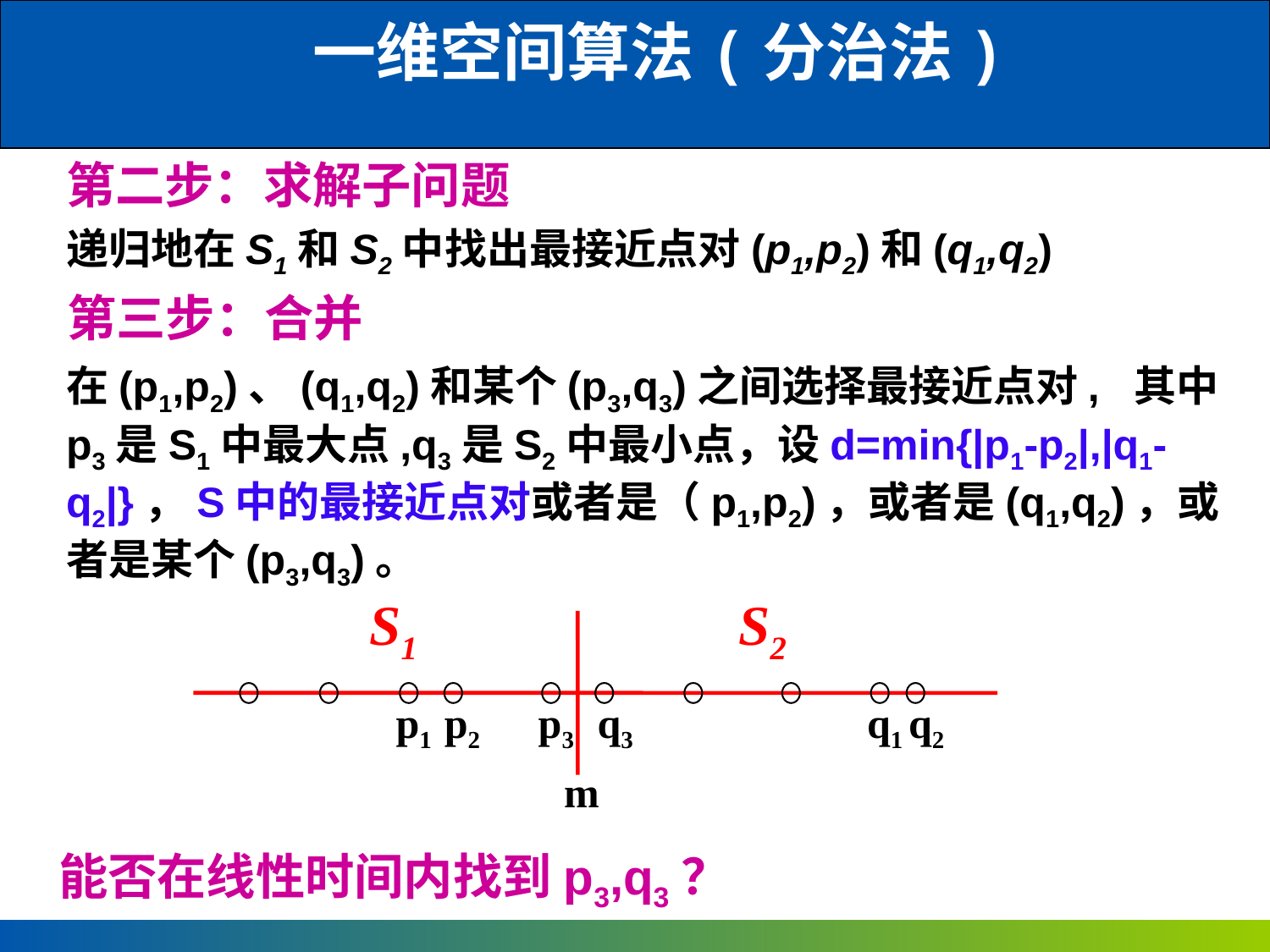

一维空间算法(分治法)
第二步：求解子问题
递归地在S1和S2中找出最接近点对(p1,p2)和(q1,q2)
第三步：合并
在(p1,p2)、(q1,q2)和某个(p3,q3)之间选择最接近点对,  其中p3是S1中最大点,q3是S2中最小点，设d=min{|p1-p2|,|q1-q2|}，S中的最接近点对或者是（p1,p2)，或者是(q1,q2)，或者是某个(p3,q3)。
S1
S2

p1
p2
p3
q3
q1
q2

m
能否在线性时间内找到p3,q3？